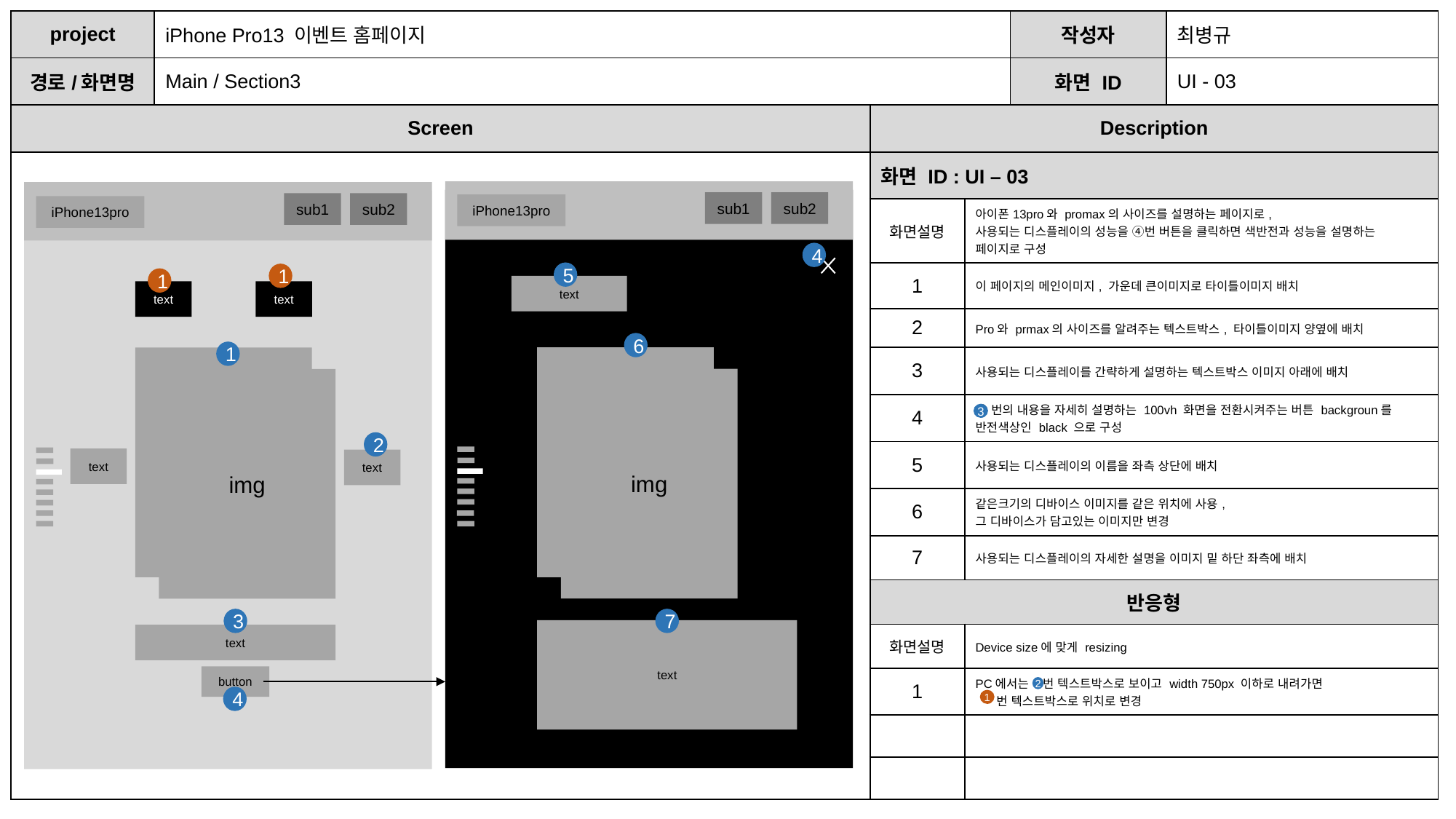

| project | iPhone Pro13 이벤트 홈페이지 |  |  | 작성자 | 최병규 |
| --- | --- | --- | --- | --- | --- |
| 경로/화면명 | Main / Section3 |  |  | 화면 ID | UI - 03 |
| Screen |  | Description |  |  |  |
|  |  | 화면 ID : UI – 03 |  |  |  |
|  |  | 화면설명 | 아이폰13pro와 promax의 사이즈를 설명하는 페이지로, 사용되는 디스플레이의 성능을 ④번 버튼을 클릭하면 색반전과 성능을 설명하는 페이지로 구성 |  |  |
|  |  | 1 | 이 페이지의 메인이미지, 가운데 큰이미지로 타이틀이미지 배치 |  |  |
|  |  | 2 | Pro와 prmax의 사이즈를 알려주는 텍스트박스, 타이틀이미지 양옆에 배치 |  |  |
|  |  | 3 | 사용되는 디스플레이를 간략하게 설명하는 텍스트박스 이미지 아래에 배치 |  |  |
|  |  | 4 | ③번의 내용을 자세히 설명하는 100vh 화면을 전환시켜주는 버튼 backgroun를 반전색상인 black 으로 구성 |  |  |
|  |  | 5 | 사용되는 디스플레이의 이름을 좌측 상단에 배치 |  |  |
|  |  | 6 | 같은크기의 디바이스 이미지를 같은 위치에 사용, 그 디바이스가 담고있는 이미지만 변경 |  |  |
|  |  | 7 | 사용되는 디스플레이의 자세한 설명을 이미지 밑 하단 좌측에 배치 |  |  |
|  |  | 반응형 |  |  |  |
|  |  | 화면설명 | Device size에 맞게 resizing |  |  |
|  |  | 1 | PC에서는 번 텍스트박스로 보이고 width 750px 이하로 내려가면 번 텍스트박스로 위치로 변경 |  |  |
|  |  |  |  |  |  |
|  |  |  |  |  |  |

sub2
sub1
iPhone13pro

sub2
sub1
iPhone13pro

4
5
1
1
text
text
text
6
1
img
img
img
img
3
2
text
text

3
7
text
text
button
2
4
1